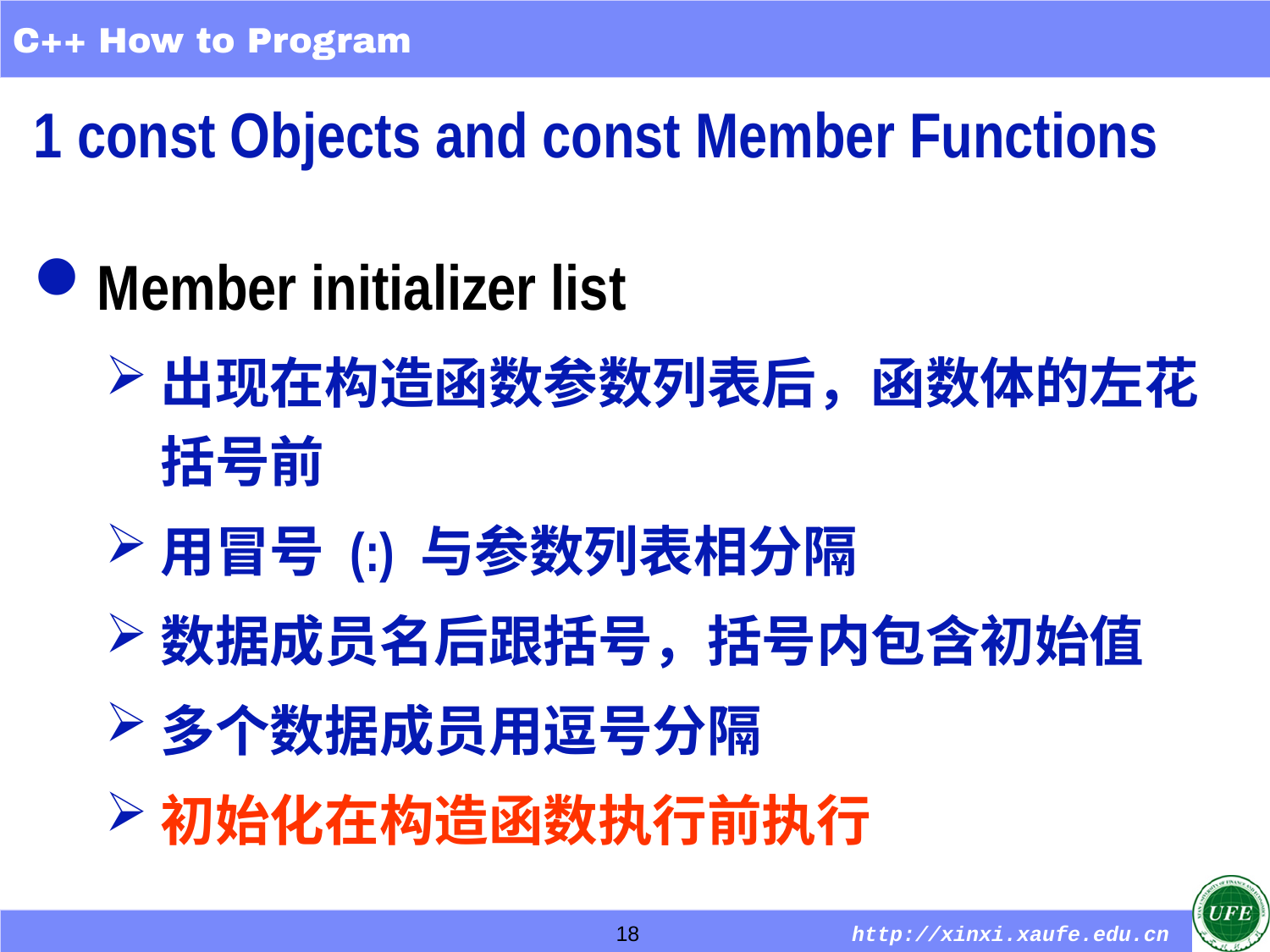

1 const Objects and const Member Functions
Member initializer list
出现在构造函数参数列表后，函数体的左花括号前
用冒号 (:) 与参数列表相分隔
数据成员名后跟括号，括号内包含初始值
多个数据成员用逗号分隔
初始化在构造函数执行前执行
18